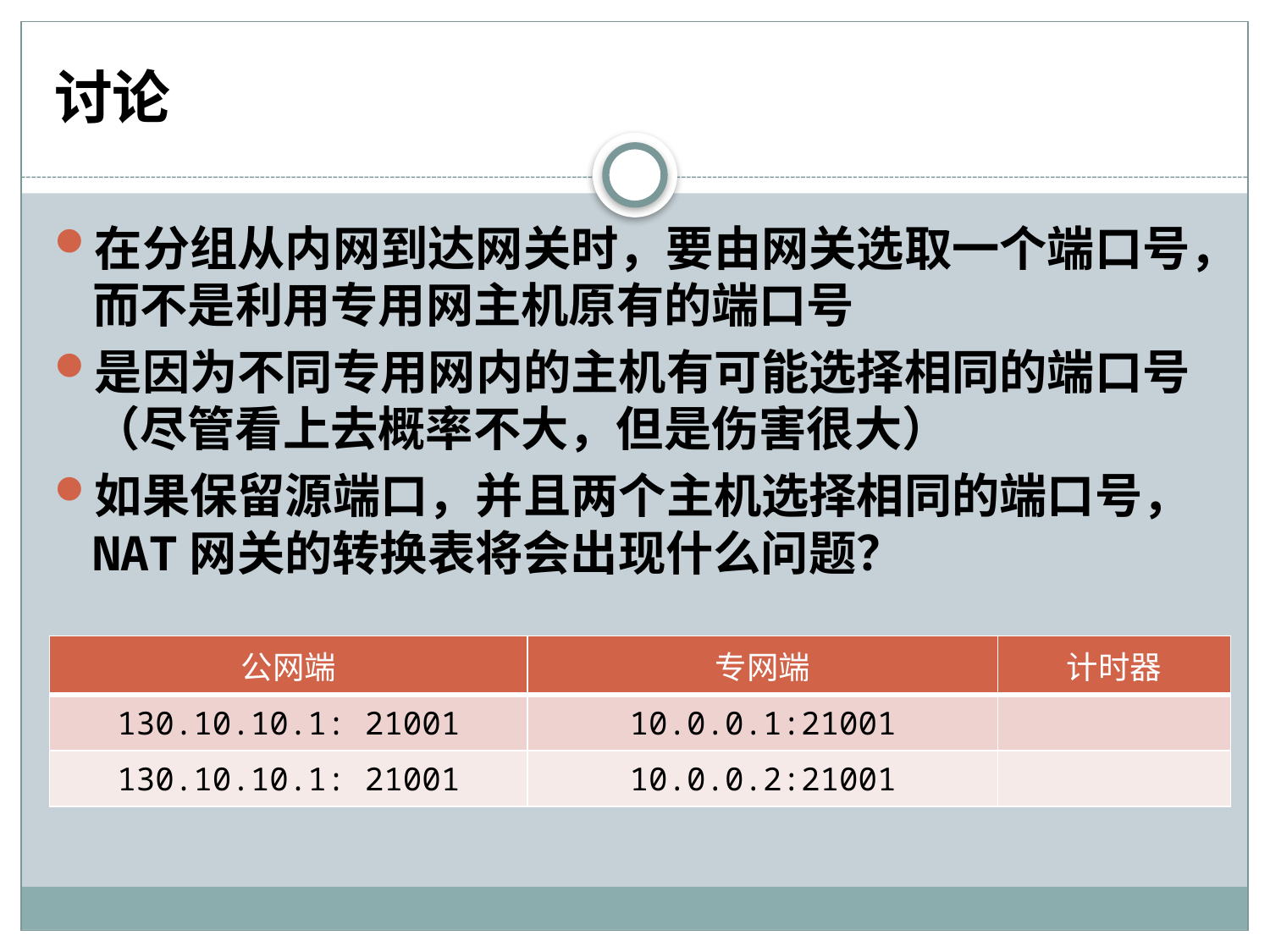

# 讨论
在分组从内网到达网关时，要由网关选取一个端口号，而不是利用专用网主机原有的端口号
是因为不同专用网内的主机有可能选择相同的端口号（尽管看上去概率不大，但是伤害很大）
如果保留源端口，并且两个主机选择相同的端口号，NAT网关的转换表将会出现什么问题？
| 公网端 | 专网端 | 计时器 |
| --- | --- | --- |
| 130.10.10.1: 21001 | 10.0.0.1:21001 |  |
| 130.10.10.1: 21001 | 10.0.0.2:21001 |  |